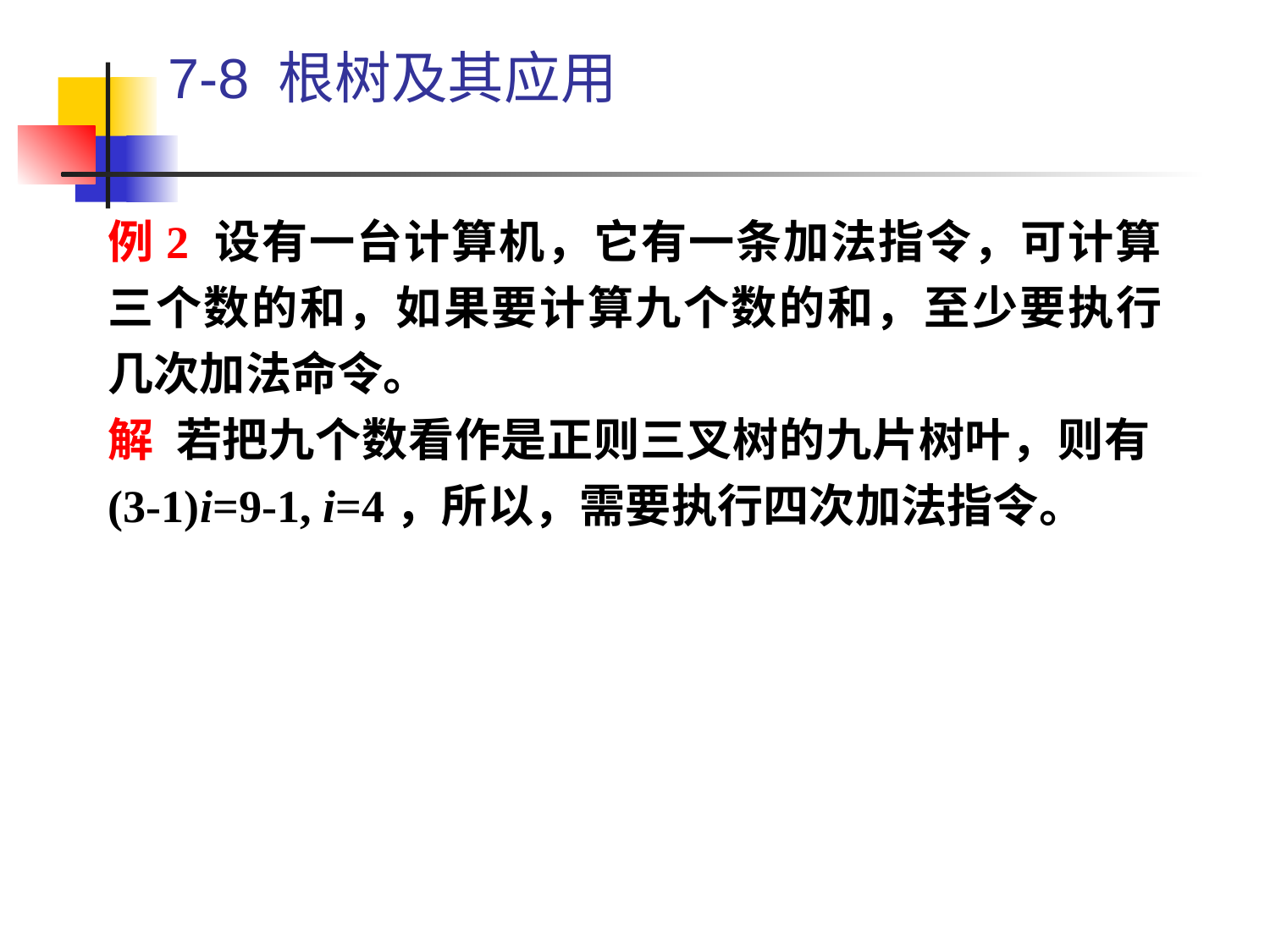

# 7-8 根树及其应用
例2 设有一台计算机，它有一条加法指令，可计算三个数的和，如果要计算九个数的和，至少要执行几次加法命令。
解  若把九个数看作是正则三叉树的九片树叶，则有(3-1)i=9-1, i=4，所以，需要执行四次加法指令。